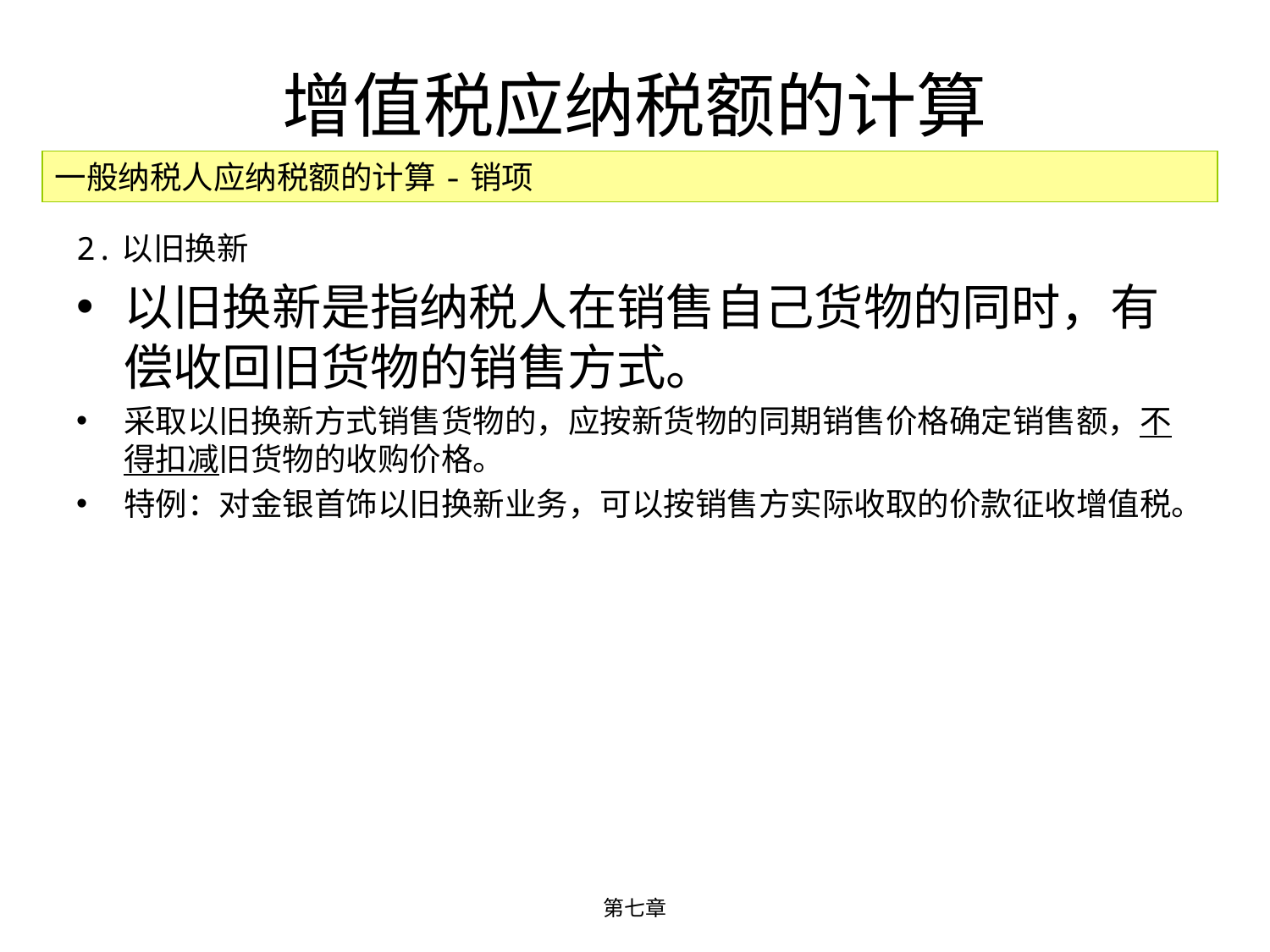

# 增值税应纳税额的计算
一般纳税人应纳税额的计算-销项
2.以旧换新
以旧换新是指纳税人在销售自己货物的同时，有偿收回旧货物的销售方式。
采取以旧换新方式销售货物的，应按新货物的同期销售价格确定销售额，不得扣减旧货物的收购价格。
特例：对金银首饰以旧换新业务，可以按销售方实际收取的价款征收增值税。

第七章
51